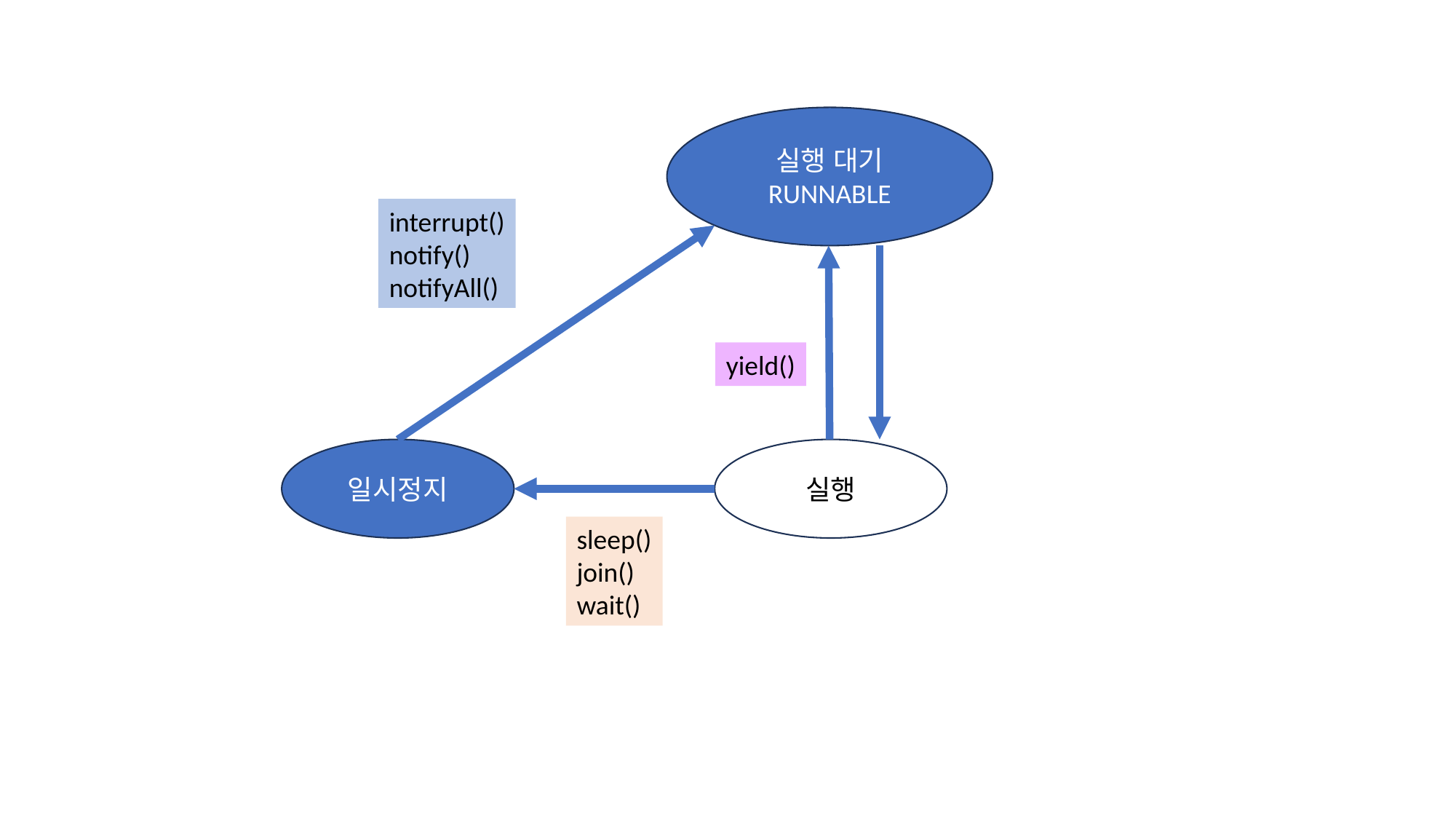

실행 대기
RUNNABLE
interrupt()
notify()
notifyAll()
yield()
일시정지
실행
sleep()
join()
wait()